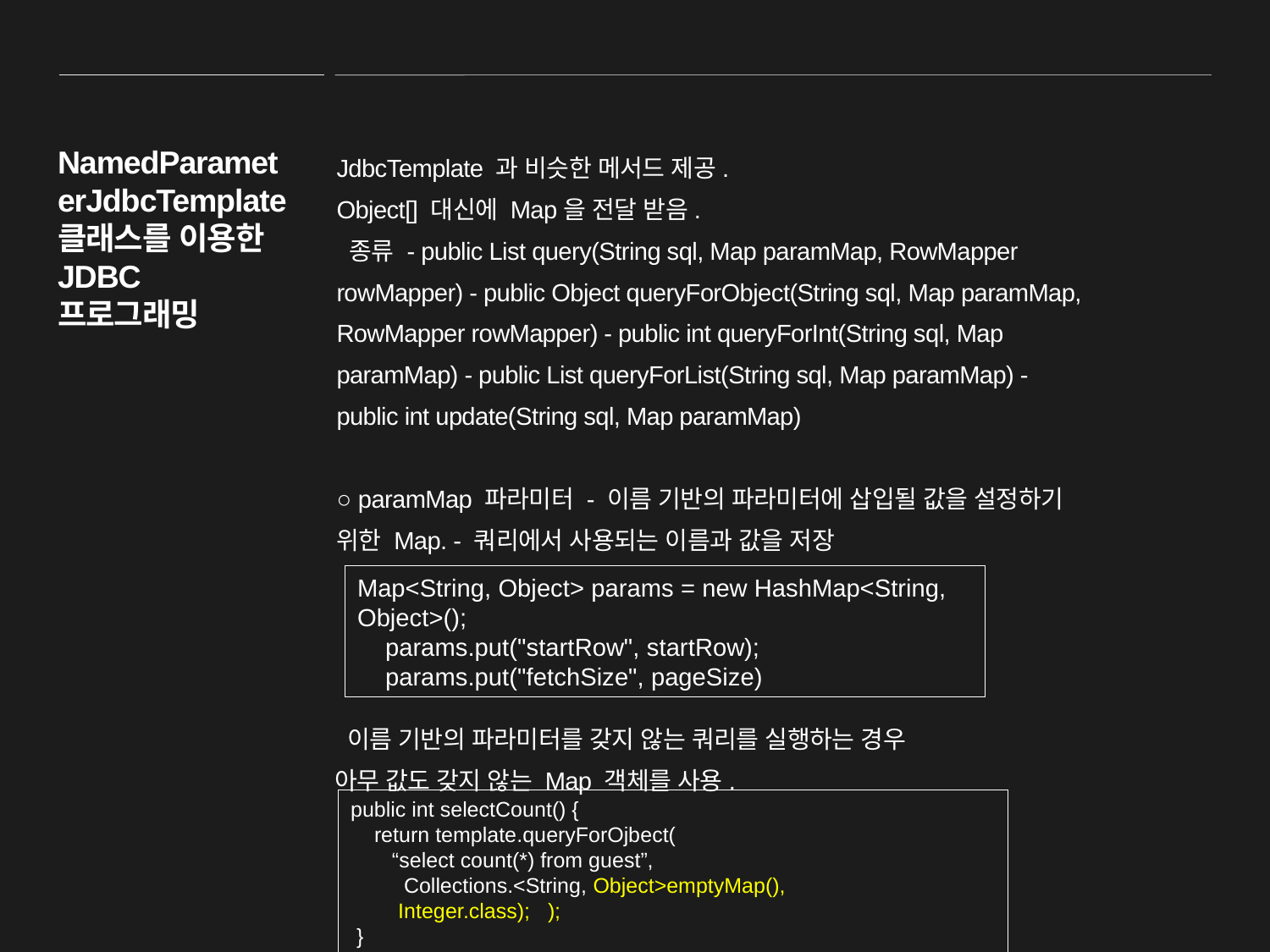

JdbcTemplate 과 비슷한 메서드 제공.
Object[] 대신에 Map을 전달 받음.
 종류 - public List query(String sql, Map paramMap, RowMapper rowMapper) - public Object queryForObject(String sql, Map paramMap, RowMapper rowMapper) - public int queryForInt(String sql, Map paramMap) - public List queryForList(String sql, Map paramMap) - public int update(String sql, Map paramMap)

○ paramMap 파라미터 - 이름 기반의 파라미터에 삽입될 값을 설정하기 위한 Map. - 쿼리에서 사용되는 이름과 값을 저장
NamedParameterJdbcTemplate 클래스를 이용한 JDBC 프로그래밍
Map<String, Object> params = new HashMap<String, Object>();
    params.put("startRow", startRow);
    params.put("fetchSize", pageSize)
 이름 기반의 파라미터를 갖지 않는 쿼리를 실행하는 경우
아무 값도 갖지 않는 Map 객체를 사용.
public int selectCount() {
    return template.queryForOjbect(
       “select count(*) from guest”,
         Collections.<String, Object>emptyMap(),
        Integer.class);   );
 }